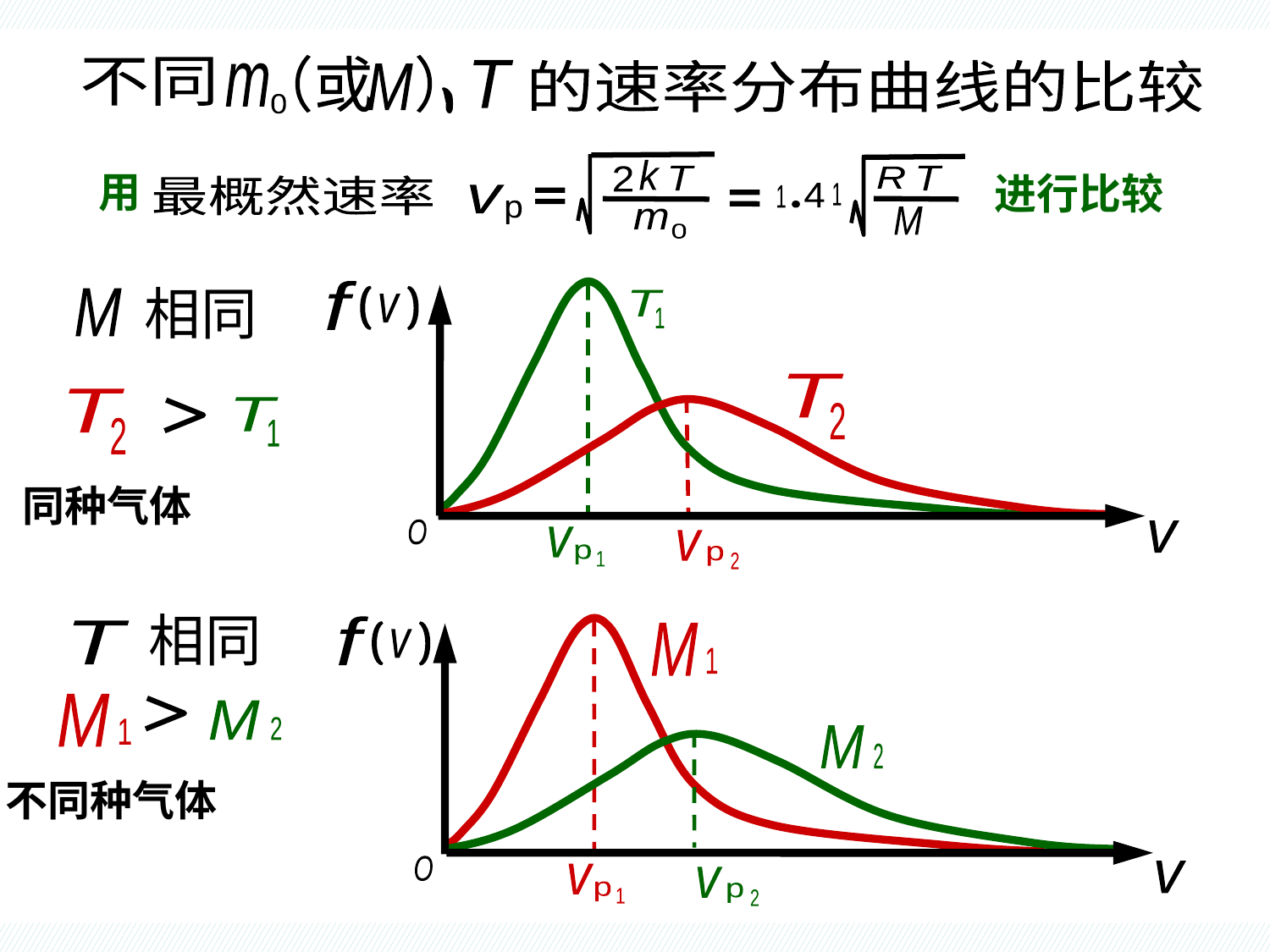

不同条件比较
（或   ）
不同
的速率分布曲线的比较
T
m
M

0

用
k
进行比较
T
T
2
R
最概然速率
4
1
v
p
1

M
m
0
相同

f

v

M
T
1
T
2
T
2
T
1

O
v
v
p
1
v
p
2
同种气体
相同
T

f

v

M
1

M
1

M
2
M
2

O
v
v
p
1
v
p
2
不同种气体